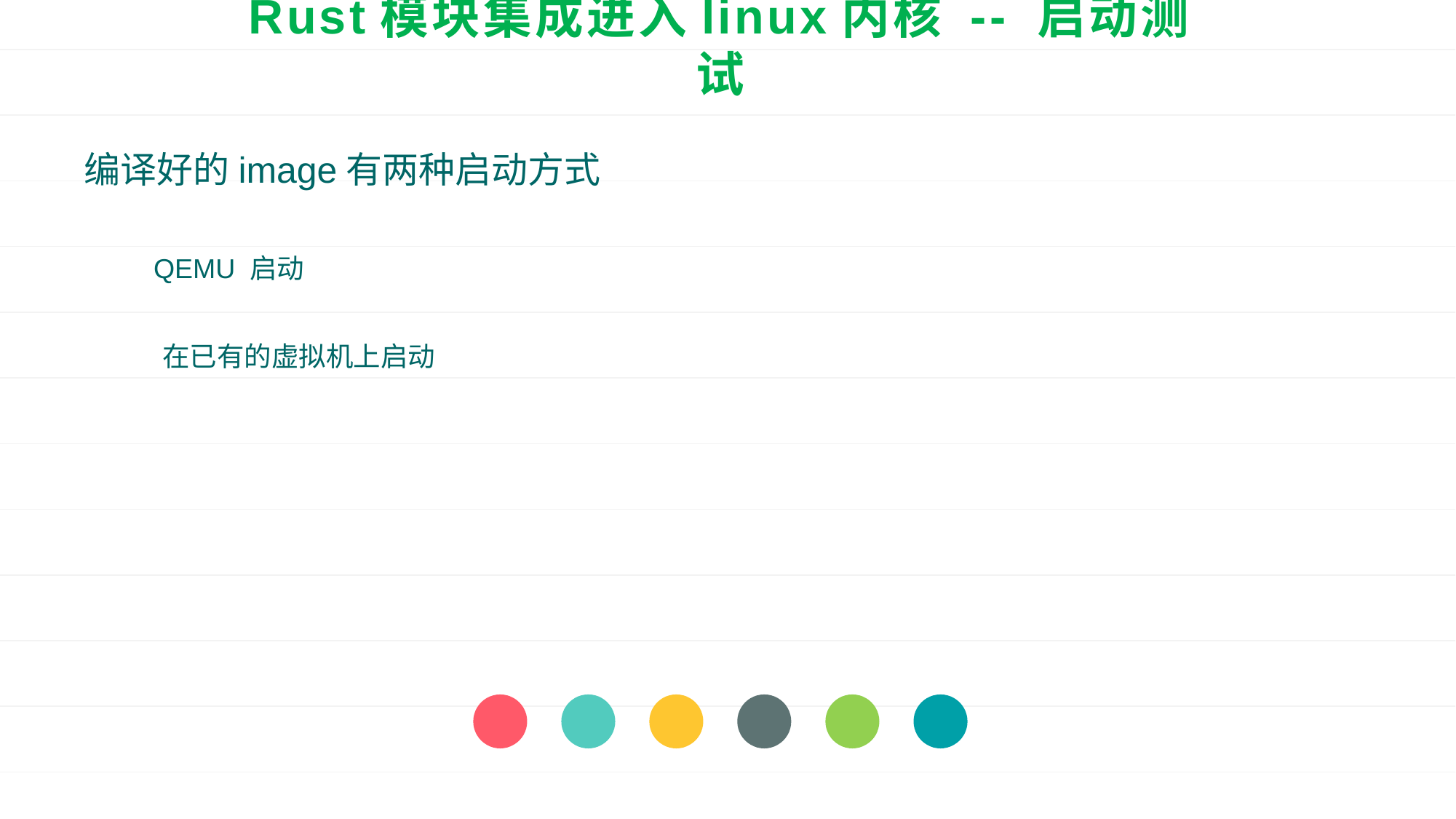

Rust模块集成进入linux内核 -- 启动测试
编译好的image有两种启动方式
QEMU 启动
在已有的虚拟机上启动